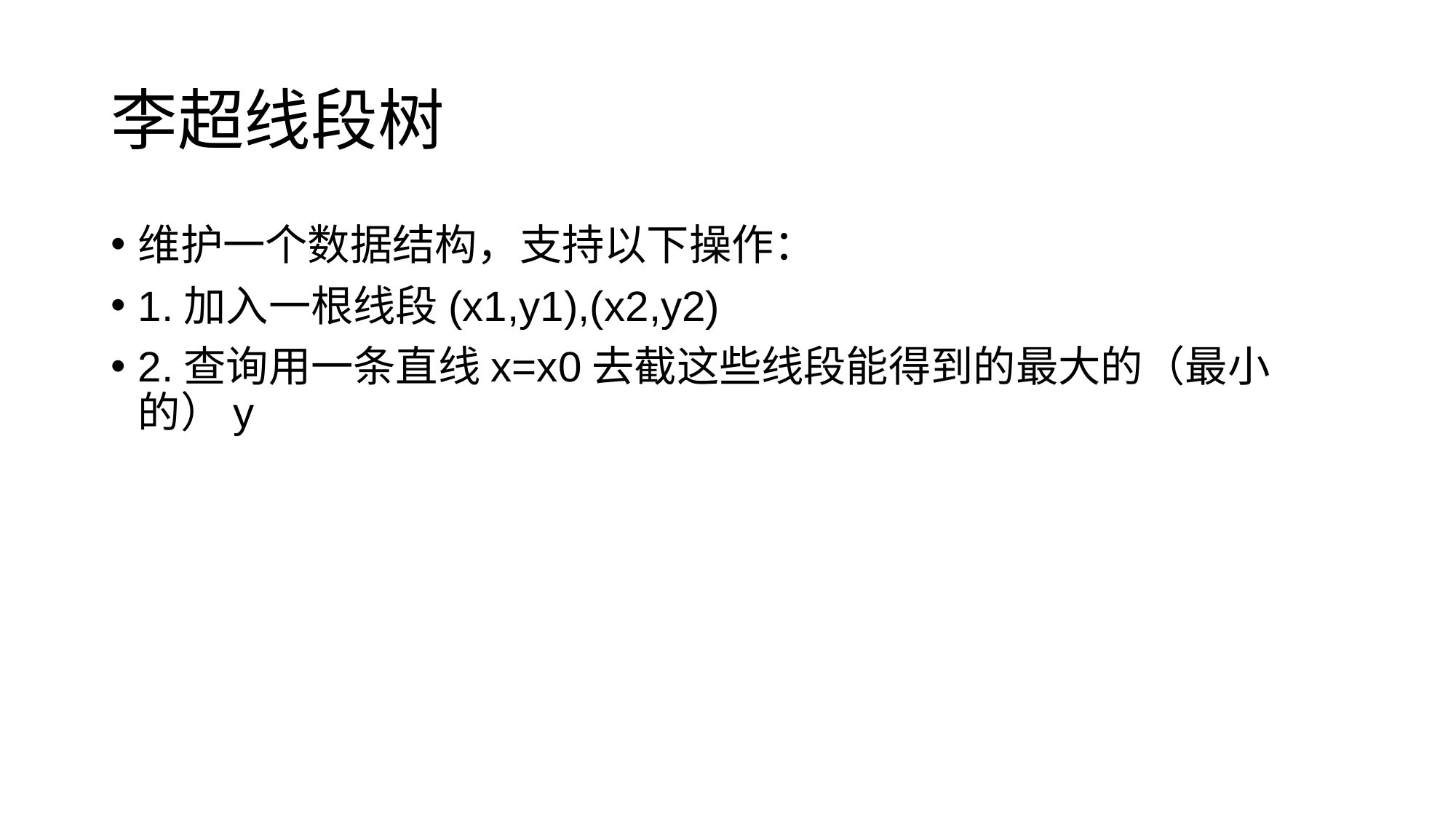

# 李超线段树
维护一个数据结构，支持以下操作：
1.加入一根线段(x1,y1),(x2,y2)
2.查询用一条直线x=x0去截这些线段能得到的最大的（最小的）y